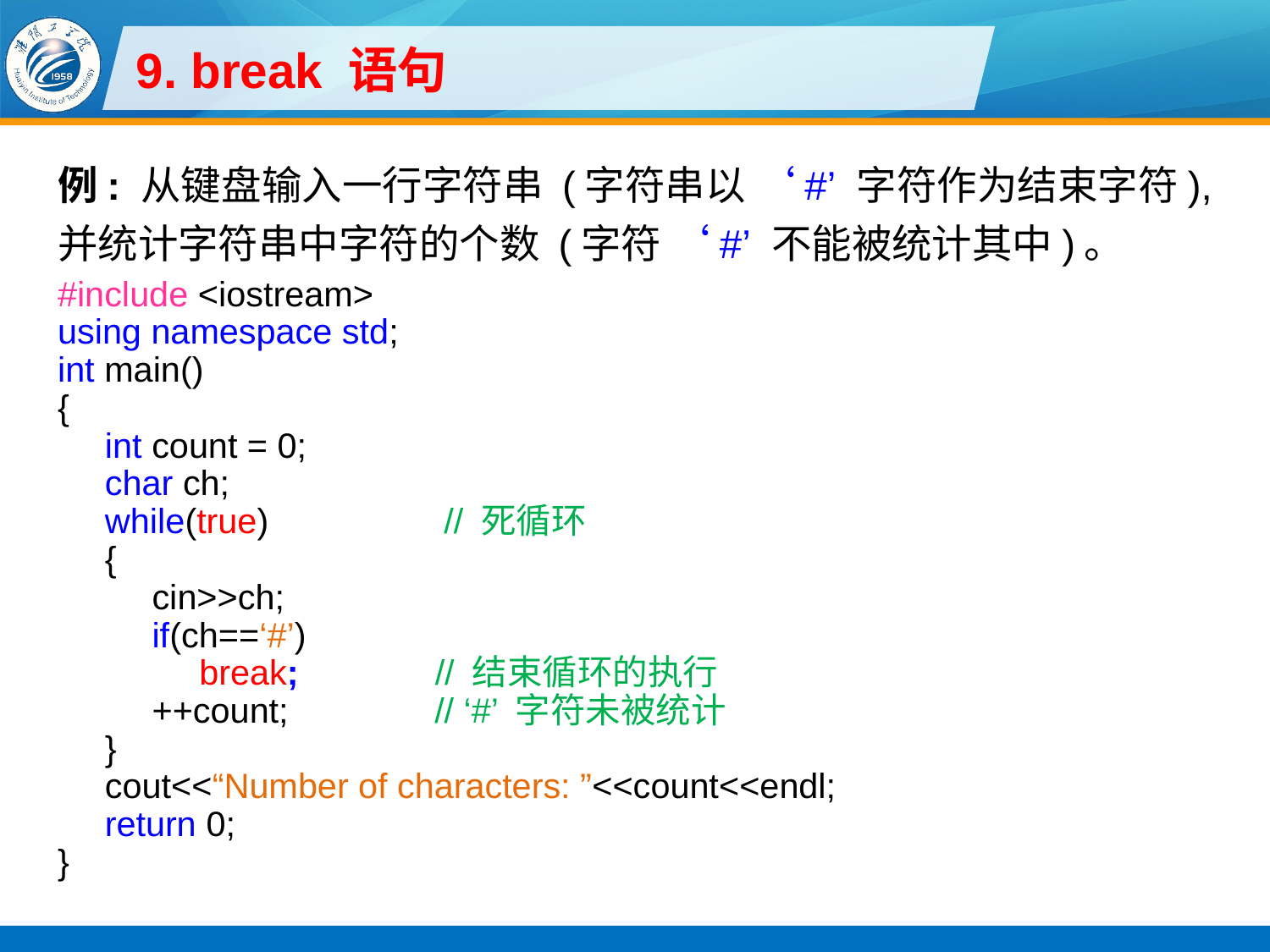

# 9. break 语句
例: 从键盘输入一行字符串 (字符串以 ‘#’ 字符作为结束字符), 并统计字符串中字符的个数 (字符 ‘#’ 不能被统计其中)。
#include <iostream>
using namespace std;
int main()
{
int count = 0;
char ch;
while(true)                  // 死循环
{
cin>>ch;
if(ch==‘#’)
break;              // 结束循环的执行
++count;               // ‘#’ 字符未被统计
}
cout<<“Number of characters: ”<<count<<endl;
return 0;
}